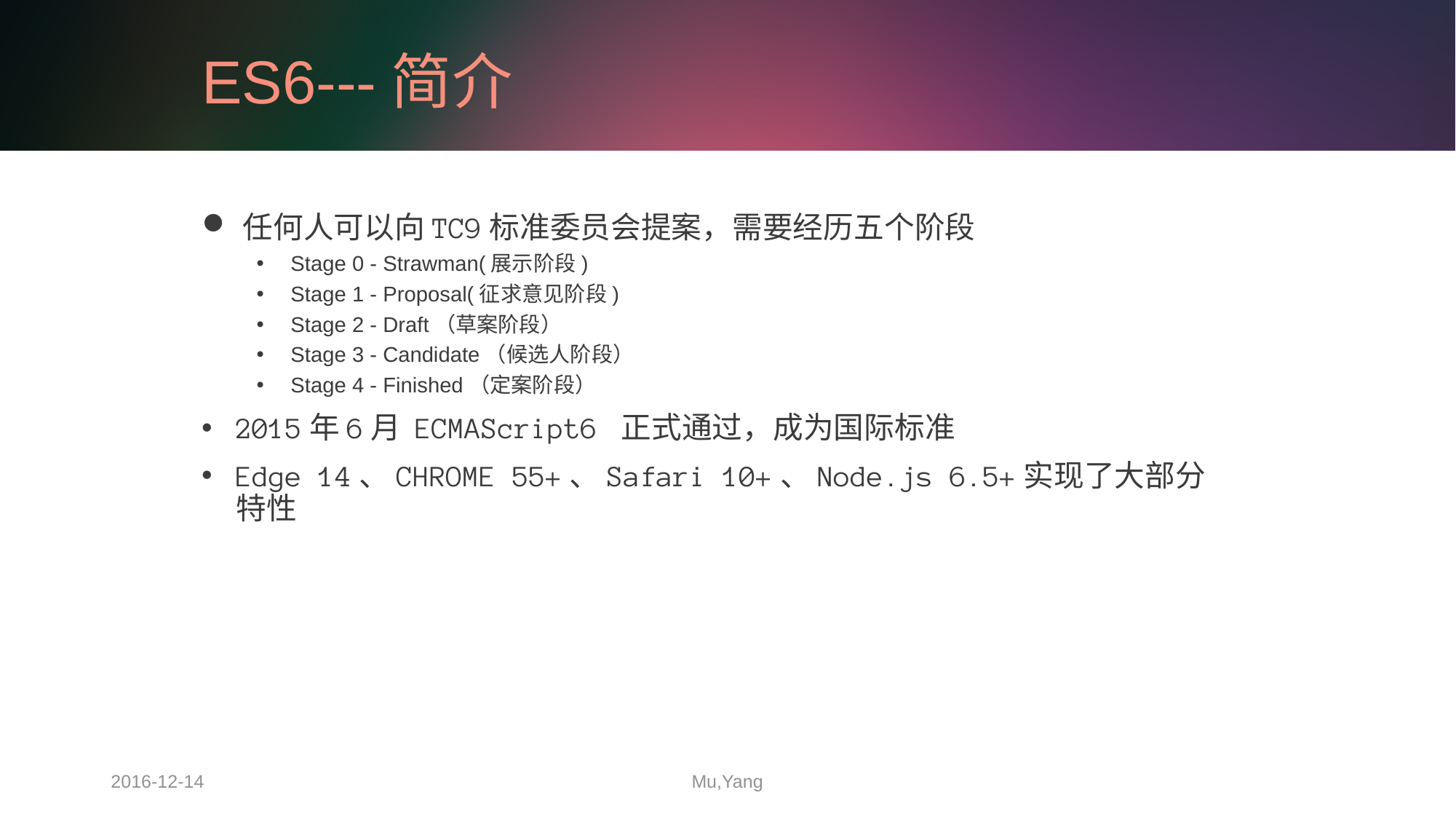

# ES6---简介
任何人可以向TC9标准委员会提案，需要经历五个阶段
Stage 0 - Strawman(展示阶段)
Stage 1 - Proposal(征求意见阶段)
Stage 2 - Draft（草案阶段）
Stage 3 - Candidate（候选人阶段）
Stage 4 - Finished（定案阶段）
2015年6月 ECMAScript6 正式通过，成为国际标准
Edge 14、CHROME 55+、Safari 10+、Node.js 6.5+实现了大部分特性
2016-12-14
Mu,Yang
115